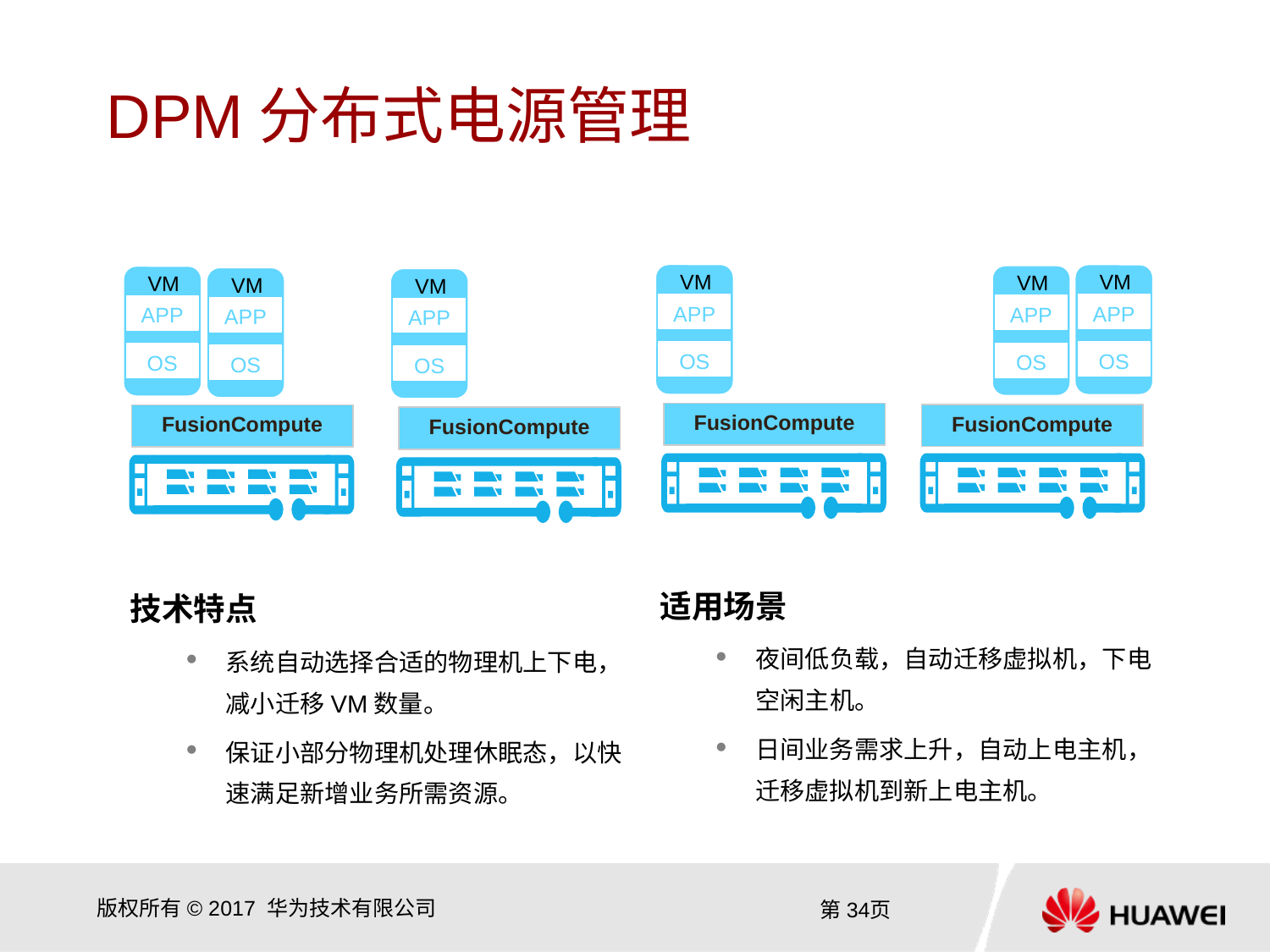

# DPM分布式电源管理
VM

APP
OS
VM

APP
OS
VM

APP
OS
VM

APP
OS
VM

APP
OS
VM

APP
OS
FusionCompute
FusionCompute
FusionCompute
FusionCompute

适用场景
夜间低负载，自动迁移虚拟机，下电空闲主机。
日间业务需求上升，自动上电主机，迁移虚拟机到新上电主机。
技术特点
系统自动选择合适的物理机上下电，减小迁移VM数量。
保证小部分物理机处理休眠态，以快速满足新增业务所需资源。